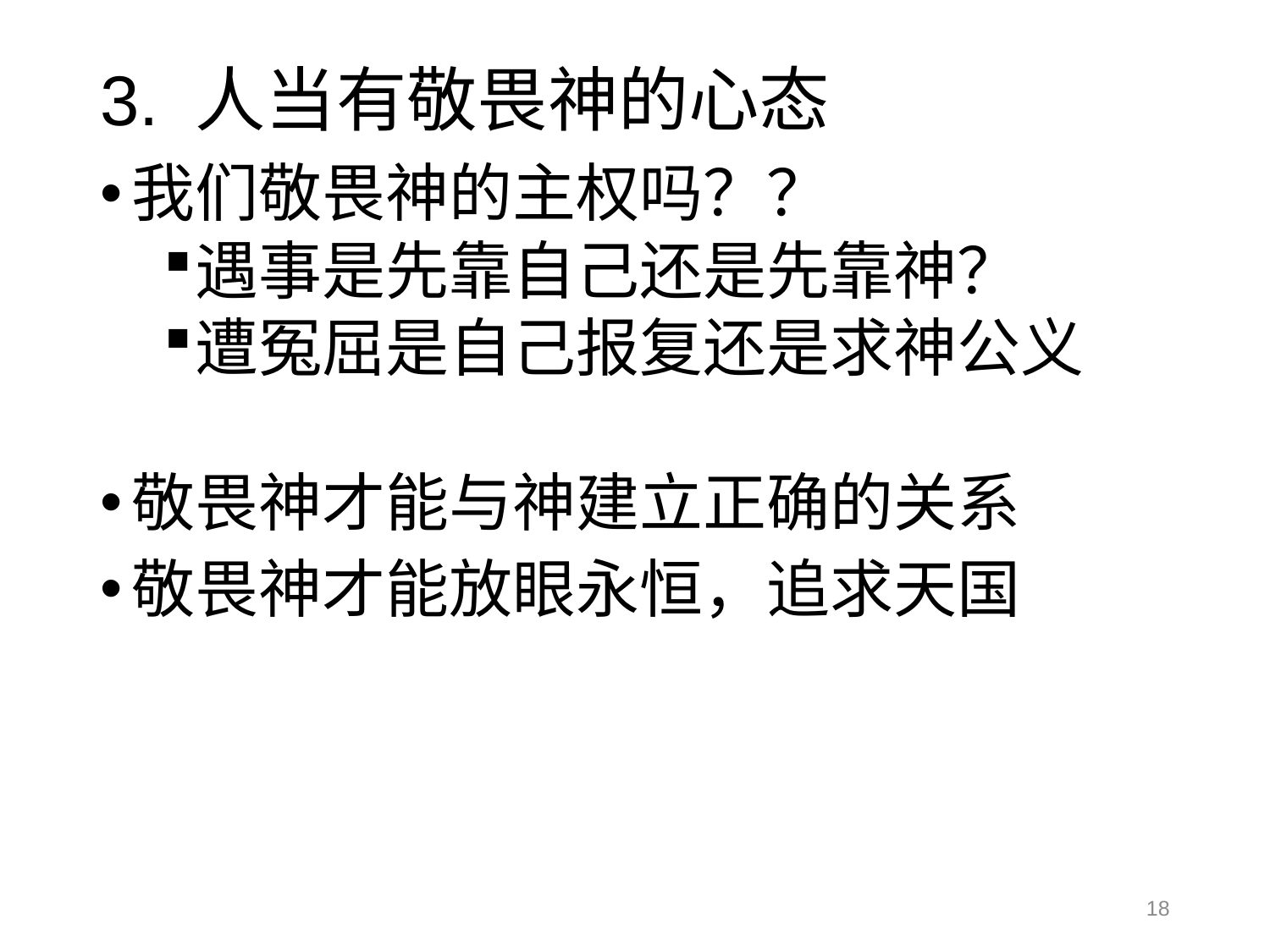

# 3. 人当有敬畏神的心态
我们敬畏神的主权吗？？
遇事是先靠自己还是先靠神？
遭冤屈是自己报复还是求神公义
敬畏神才能与神建立正确的关系
敬畏神才能放眼永恒，追求天国
18